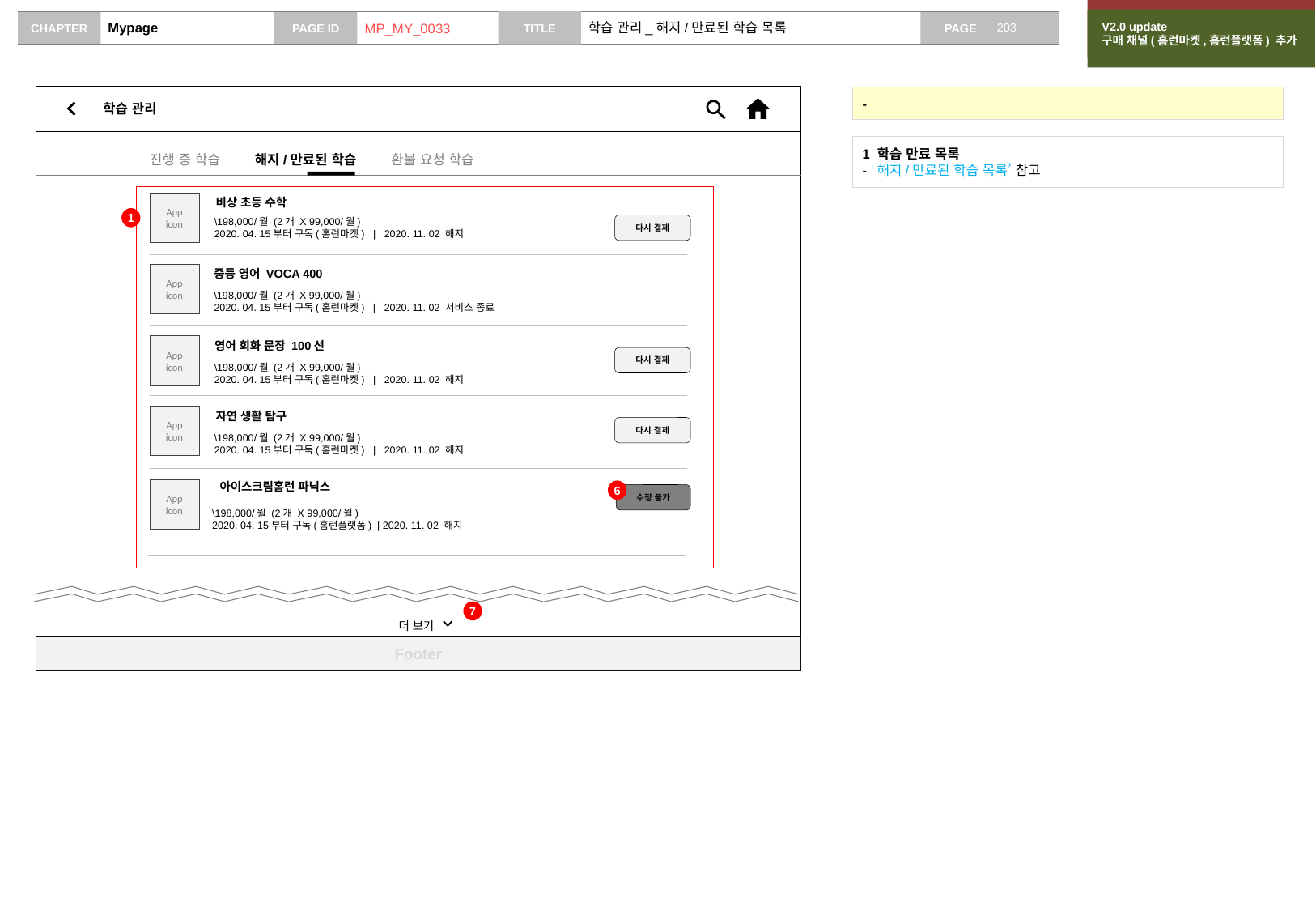

v0.9 update
회원 유형 별 화면 통합 및 수정

V2.0 update
구매 채널(홈런마켓,홈런플랫폼) 추가

# Mypage
MP_MY_0033
학습 관리_해지/만료된 학습 목록
학습 관리

-

1 학습 만료 목록
- ‘해지/만료된 학습 목록’ 참고
진행 중 학습         해지/만료된 학습         환불 요청 학습

App
icon
비상 초등 수학
1
다시 결제
\198,000/월 (2개 X 99,000/월)
2020. 04. 15부터 구독(홈런마켓)   |   2020. 11. 02 해지
App
icon
중등 영어 VOCA 400
\198,000/월 (2개 X 99,000/월)
2020. 04. 15부터 구독(홈런마켓)   |   2020. 11. 02 서비스 종료
App
icon
영어 회화 문장 100선
다시 결제
\198,000/월 (2개 X 99,000/월)
2020. 04. 15부터 구독(홈런마켓)   |   2020. 11. 02 해지
App
icon
자연 생활 탐구
다시 결제
\198,000/월 (2개 X 99,000/월)
2020. 04. 15부터 구독(홈런마켓)   |   2020. 11. 02 해지
아이스크림홈런 파닉스
App
icon
6
수정 불가
\198,000/월 (2개 X 99,000/월)
2020. 04. 15부터 구독(홈런플랫폼)  | 2020. 11. 02 해지

더 보기

7
Footer